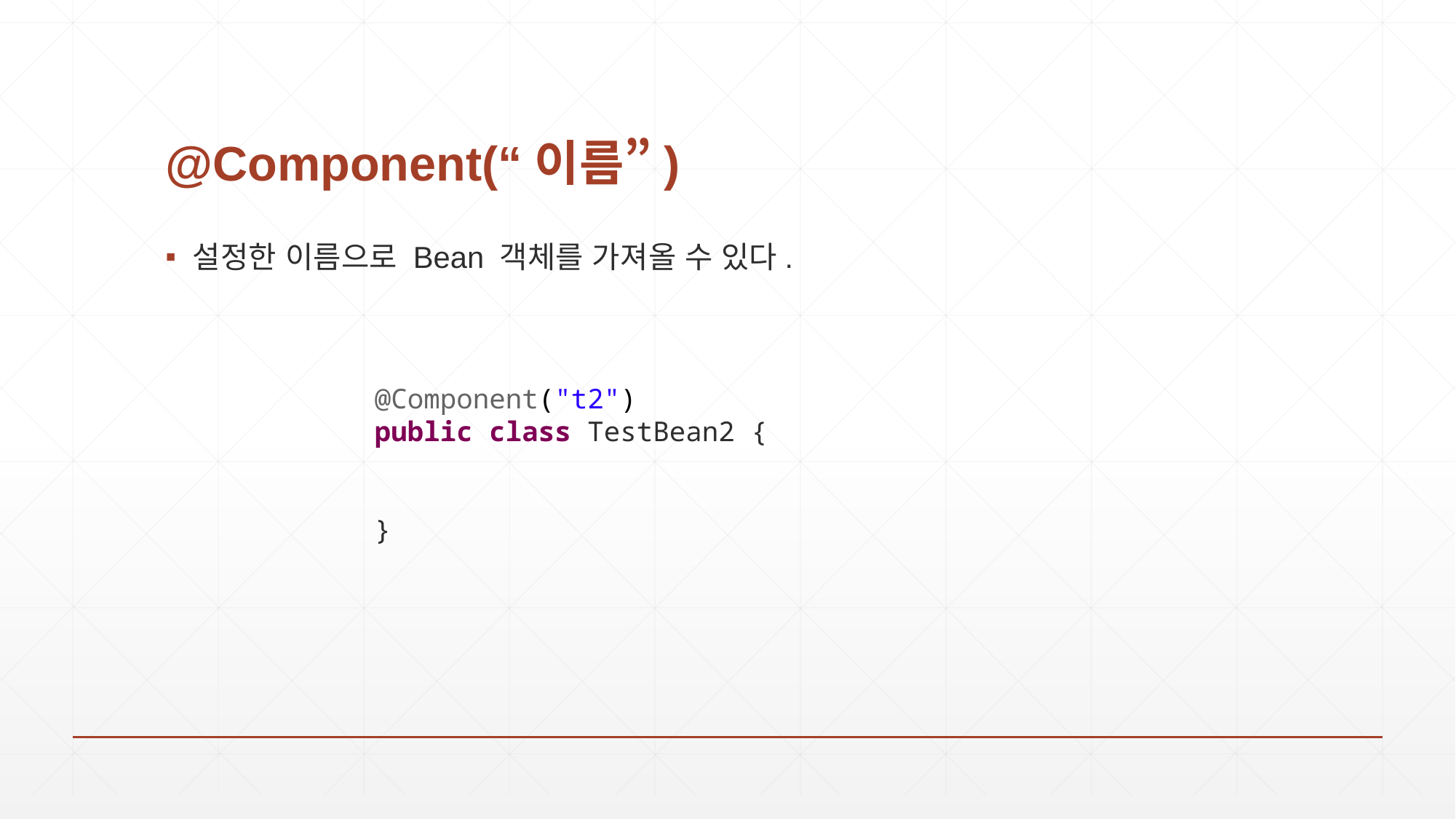

# @Component(“이름”)
설정한 이름으로 Bean 객체를 가져올 수 있다.
@Component("t2")
public class TestBean2 {

}